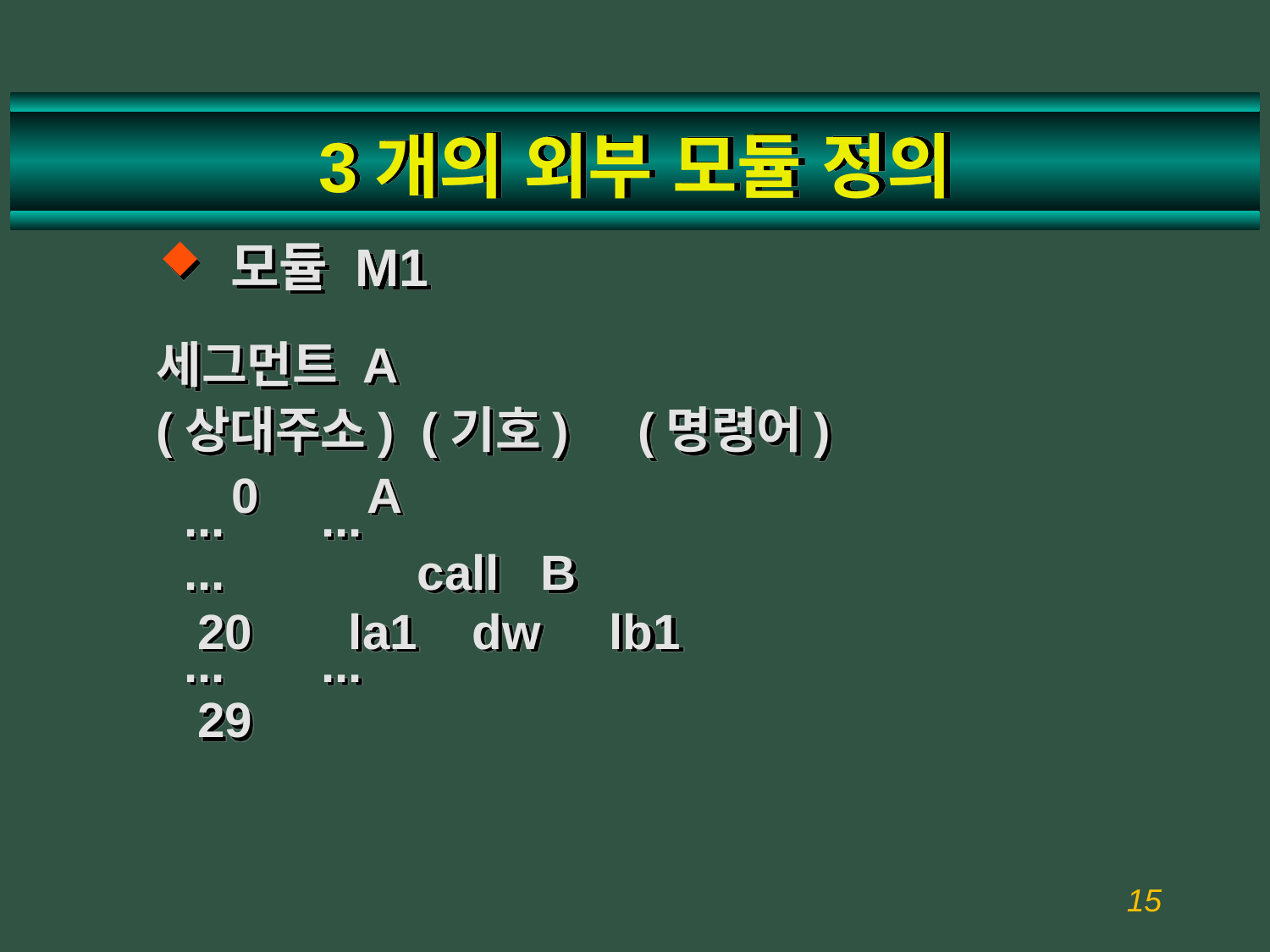

# 3개의 외부 모듈 정의
모듈 M1
세그먼트 A
(상대주소)  (기호)     (명령어)
	  0        A
  ...       ...
  ...              call   B
   20       la1    dw     lb1
  ...       ...
   29
15